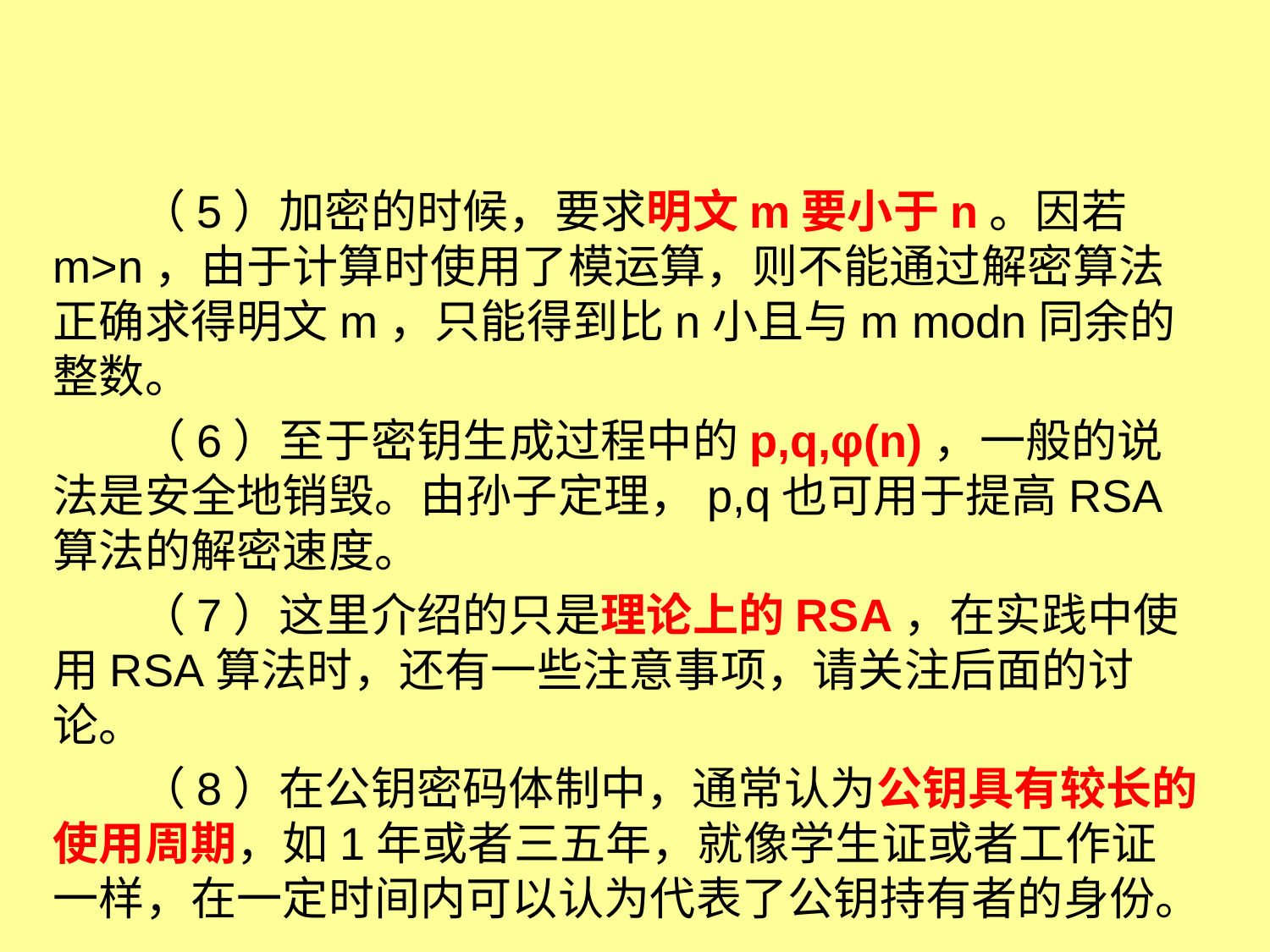

（5）加密的时候，要求明文m要小于n。因若m>n，由于计算时使用了模运算，则不能通过解密算法正确求得明文m，只能得到比n小且与m modn同余的整数。
（6）至于密钥生成过程中的p,q,φ(n)，一般的说法是安全地销毁。由孙子定理，p,q也可用于提高RSA算法的解密速度。
（7）这里介绍的只是理论上的RSA，在实践中使用RSA算法时，还有一些注意事项，请关注后面的讨论。
（8）在公钥密码体制中，通常认为公钥具有较长的使用周期，如1年或者三五年，就像学生证或者工作证一样，在一定时间内可以认为代表了公钥持有者的身份。